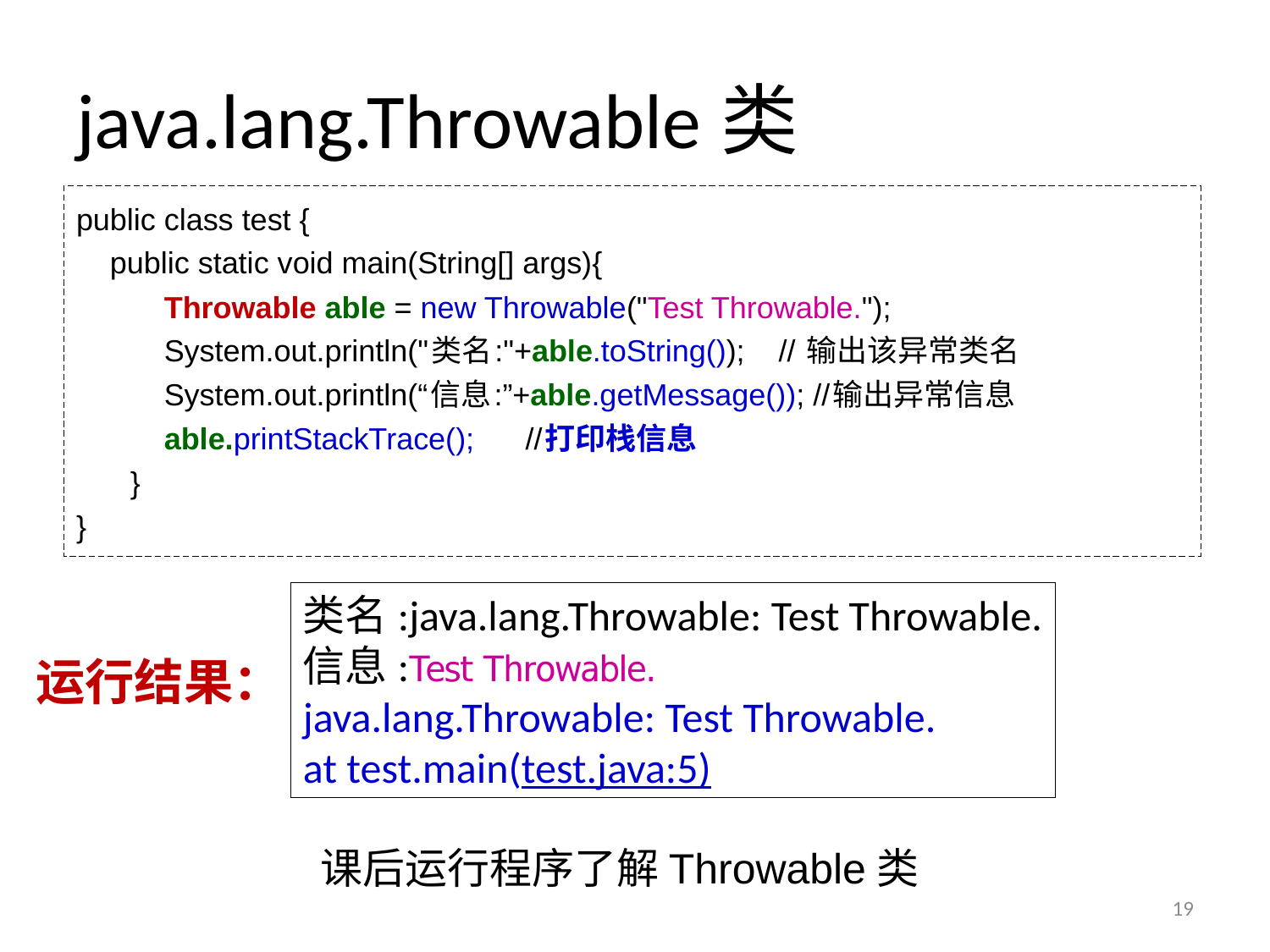

# java.lang.Throwable类
public class test {
    public static void main(String[] args){
    Throwable able = new Throwable("Test Throwable.");
    System.out.println("类名:"+able.toString());    // 输出该异常类名
    System.out.println(“信息:”+able.getMessage()); //输出异常信息
    able.printStackTrace();      //打印栈信息
}
}

类名:java.lang.Throwable: Test Throwable.
信息:Test Throwable.
java.lang.Throwable: Test Throwable.
at test.main(test.java:5)
运行结果：
课后运行程序了解Throwable类
19